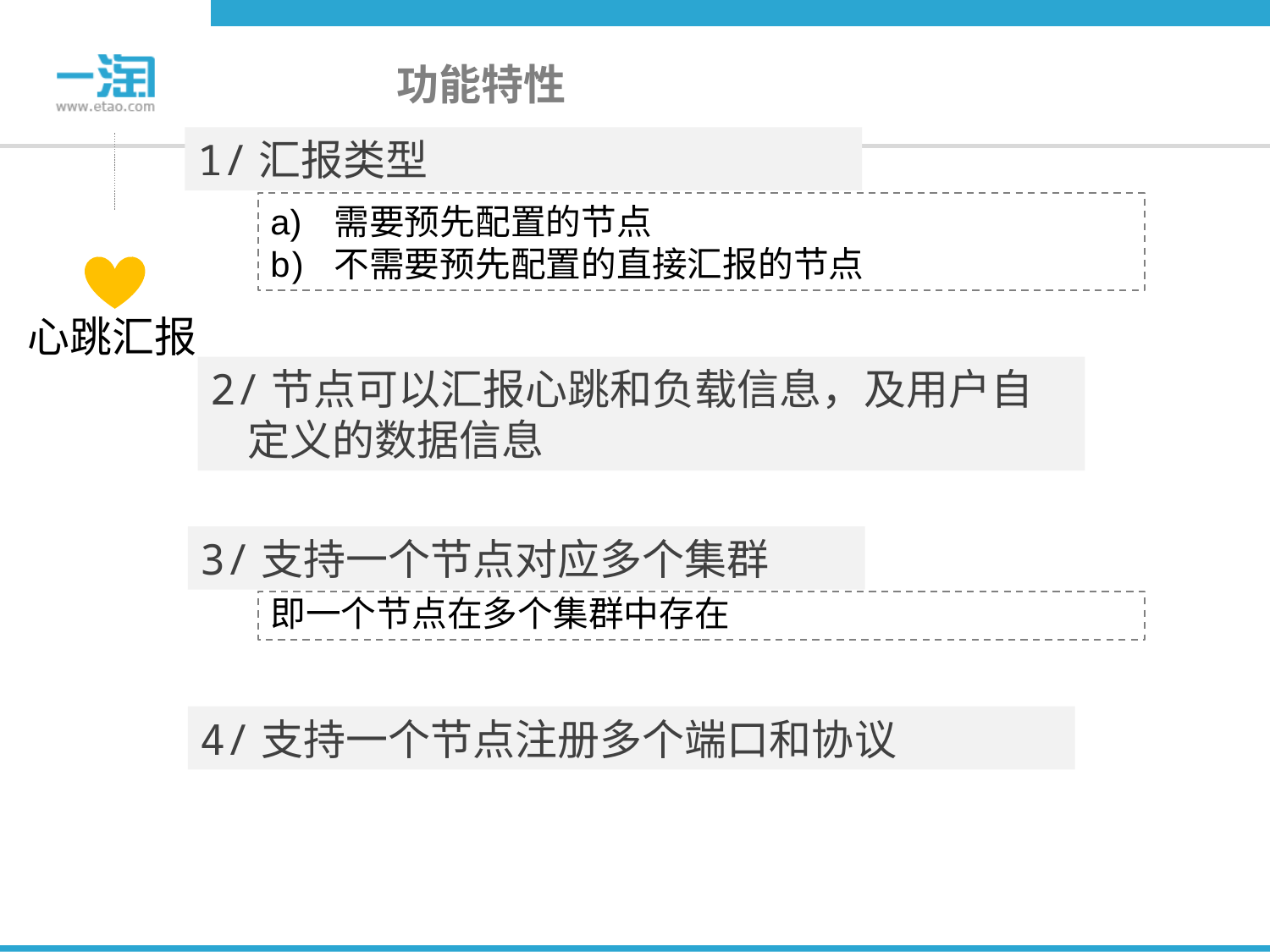

# 功能特性
1/汇报类型
需要预先配置的节点
不需要预先配置的直接汇报的节点

心跳汇报
2/节点可以汇报心跳和负载信息，及用户自定义的数据信息
3/支持一个节点对应多个集群
即一个节点在多个集群中存在
4/支持一个节点注册多个端口和协议